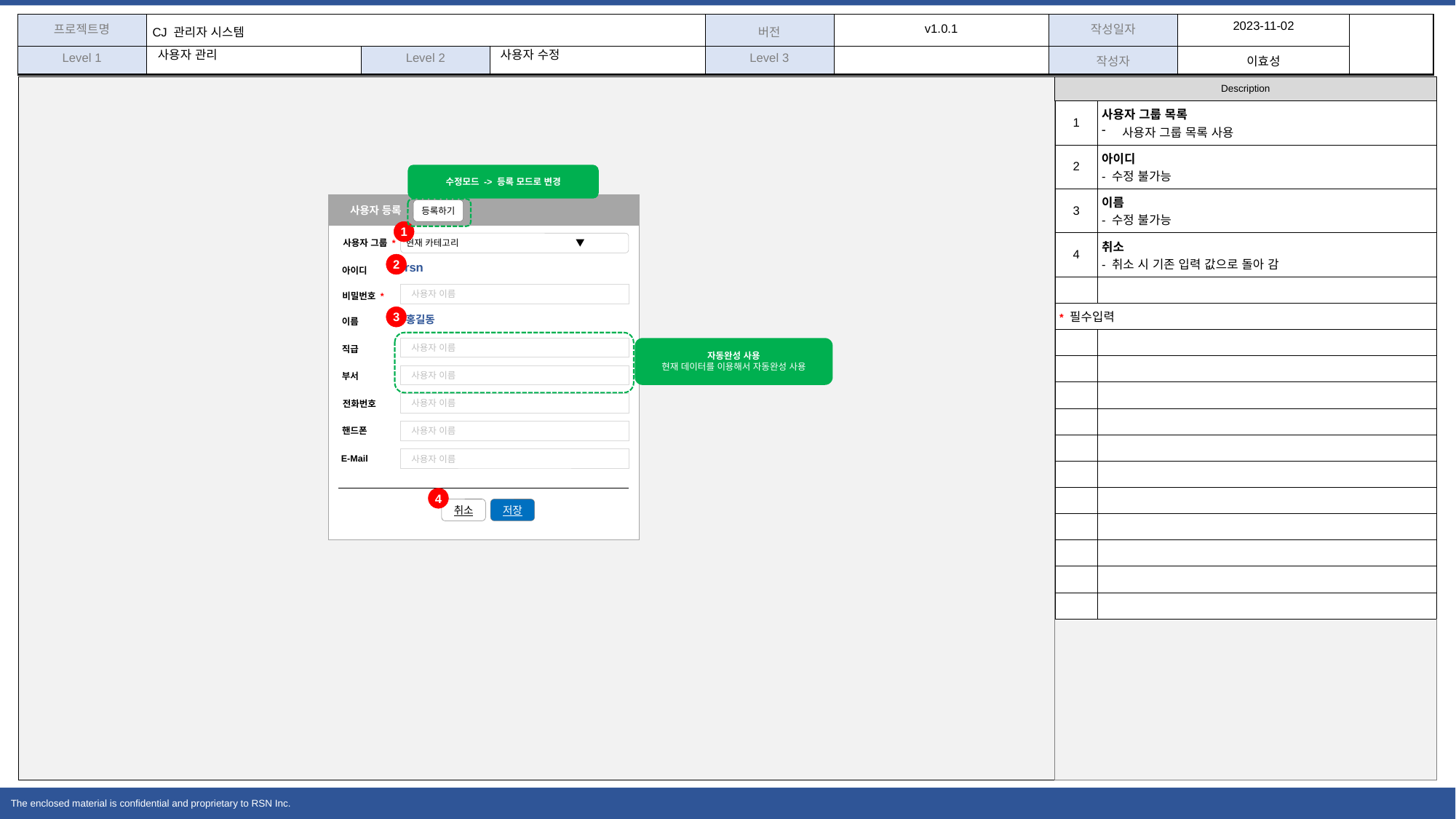

사용자 관리
사용자 수정
| 1 | 사용자 그룹 목록 사용자 그룹 목록 사용 |
| --- | --- |
| 2 | 아이디 - 수정 불가능 |
| 3 | 이름 - 수정 불가능 |
| 4 | 취소 - 취소 시 기존 입력 값으로 돌아 감 |
|  |  |
| \* 필수입력 |  |
|  |  |
|  |  |
|  |  |
|  |  |
|  |  |
|  |  |
|  |  |
|  |  |
|  |  |
|  |  |
|  |  |
수정모드 -> 등록 모드로 변경
사용자 등록

등록하기
1

사용자 그룹 *
현재 카테고리                                              ▼
2
rsn
아이디
사용자 이름
비밀번호 *
3
홍길동
이름

자동완성 사용
현재 데이터를 이용해서 자동완성 사용
직급
사용자 이름
부서
사용자 이름
전화번호
사용자 이름
핸드폰
사용자 이름
E-Mail
사용자 이름
4
취소
저장